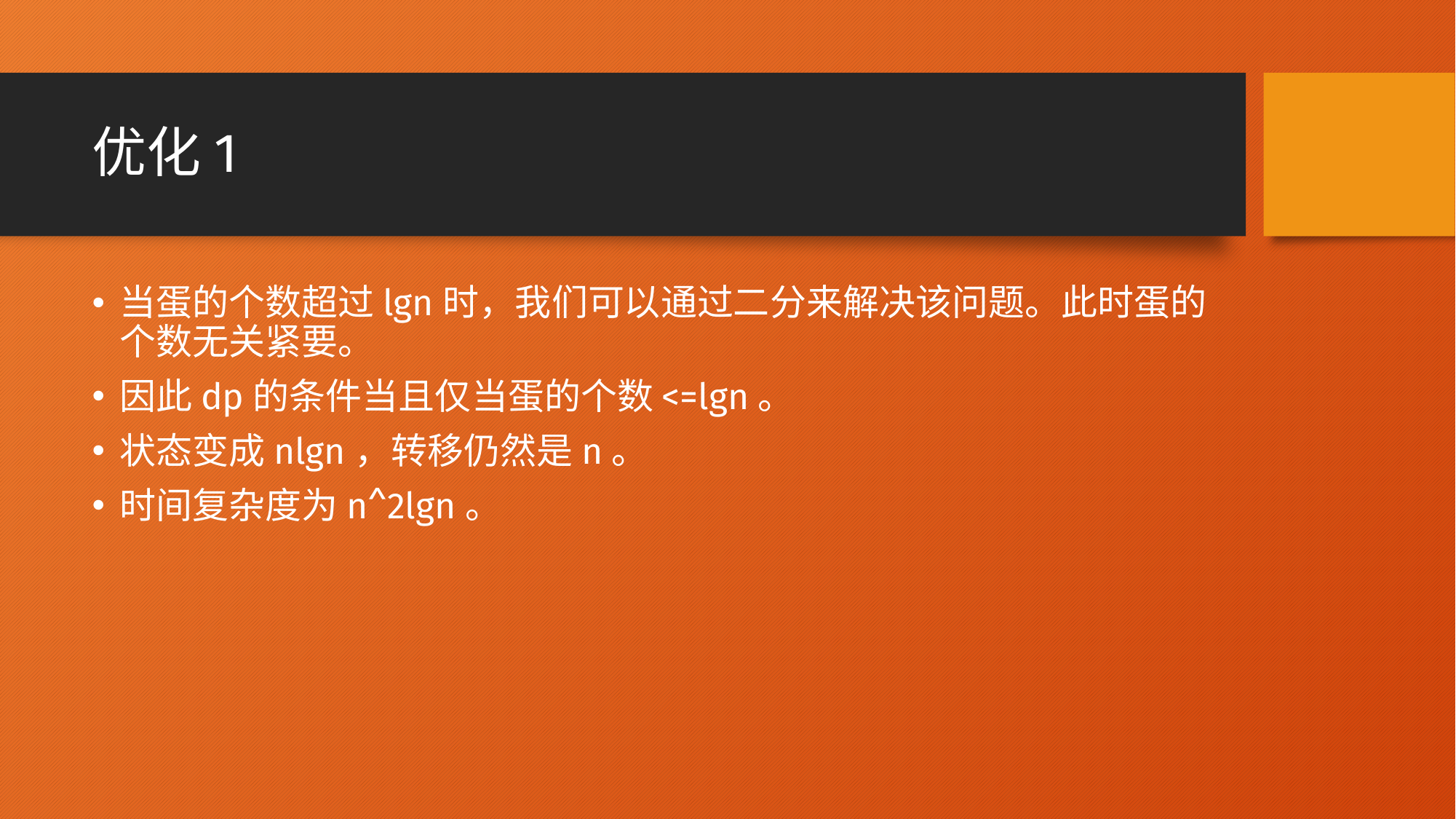

# 优化1
当蛋的个数超过lgn时，我们可以通过二分来解决该问题。此时蛋的个数无关紧要。
因此dp的条件当且仅当蛋的个数<=lgn。
状态变成nlgn，转移仍然是n。
时间复杂度为n^2lgn。